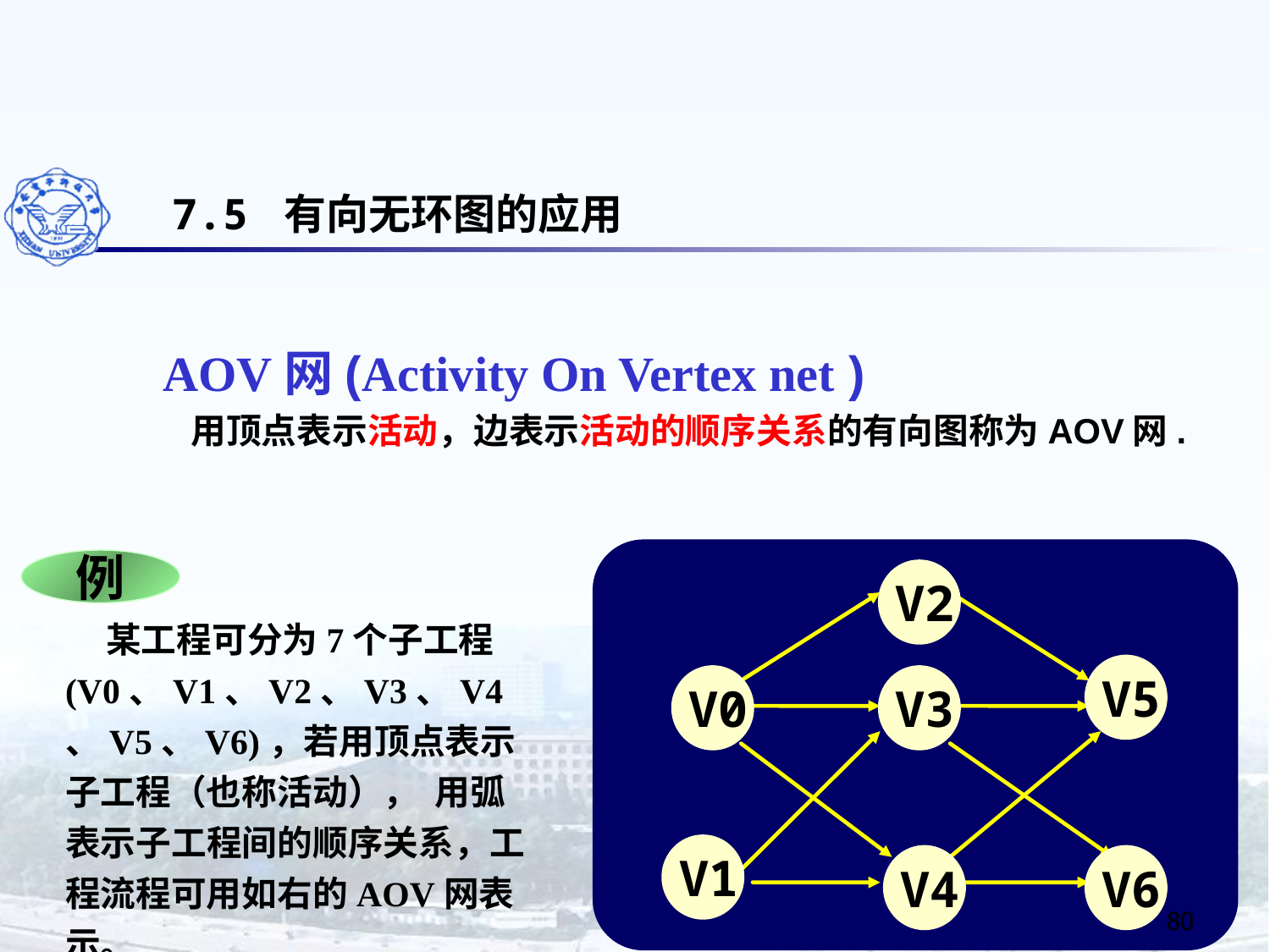

7.5 有向无环图的应用
   AOV网(Activity On Vertex net )
用顶点表示活动，边表示活动的顺序关系的有向图称为AOV网.

 V2

 V5

 V0

 V3

 V1

 V4

 V6

例
    某工程可分为7个子工程(V0、V1、V2、V3、V4、V5、V6)，若用顶点表示子工程（也称活动），  用弧表示子工程间的顺序关系，工程流程可用如右的AOV网表示。
80